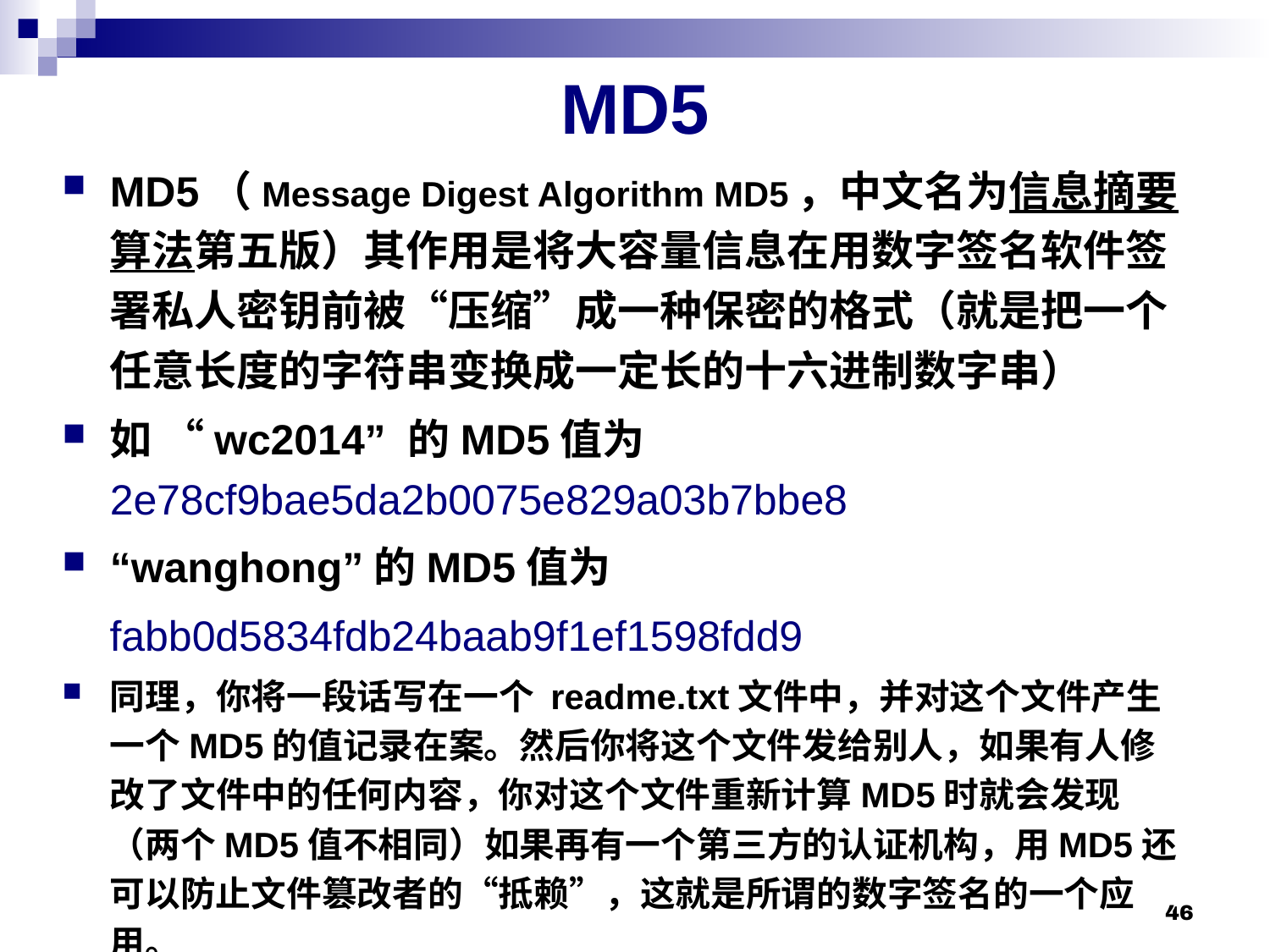

# MD5
MD5（Message Digest Algorithm MD5，中文名为信息摘要算法第五版）其作用是将大容量信息在用数字签名软件签署私人密钥前被“压缩”成一种保密的格式（就是把一个任意长度的字符串变换成一定长的十六进制数字串）
如 “wc2014” 的MD5值为2e78cf9bae5da2b0075e829a03b7bbe8
“wanghong”的MD5值为
    fabb0d5834fdb24baab9f1ef1598fdd9
同理，你将一段话写在一个 readme.txt文件中，并对这个文件产生一个MD5的值记录在案。然后你将这个文件发给别人，如果有人修改了文件中的任何内容，你对这个文件重新计算MD5时就会发现（两个MD5值不相同）如果再有一个第三方的认证机构，用MD5还可以防止文件篡改者的“抵赖”，这就是所谓的数字签名的一个应用。

46